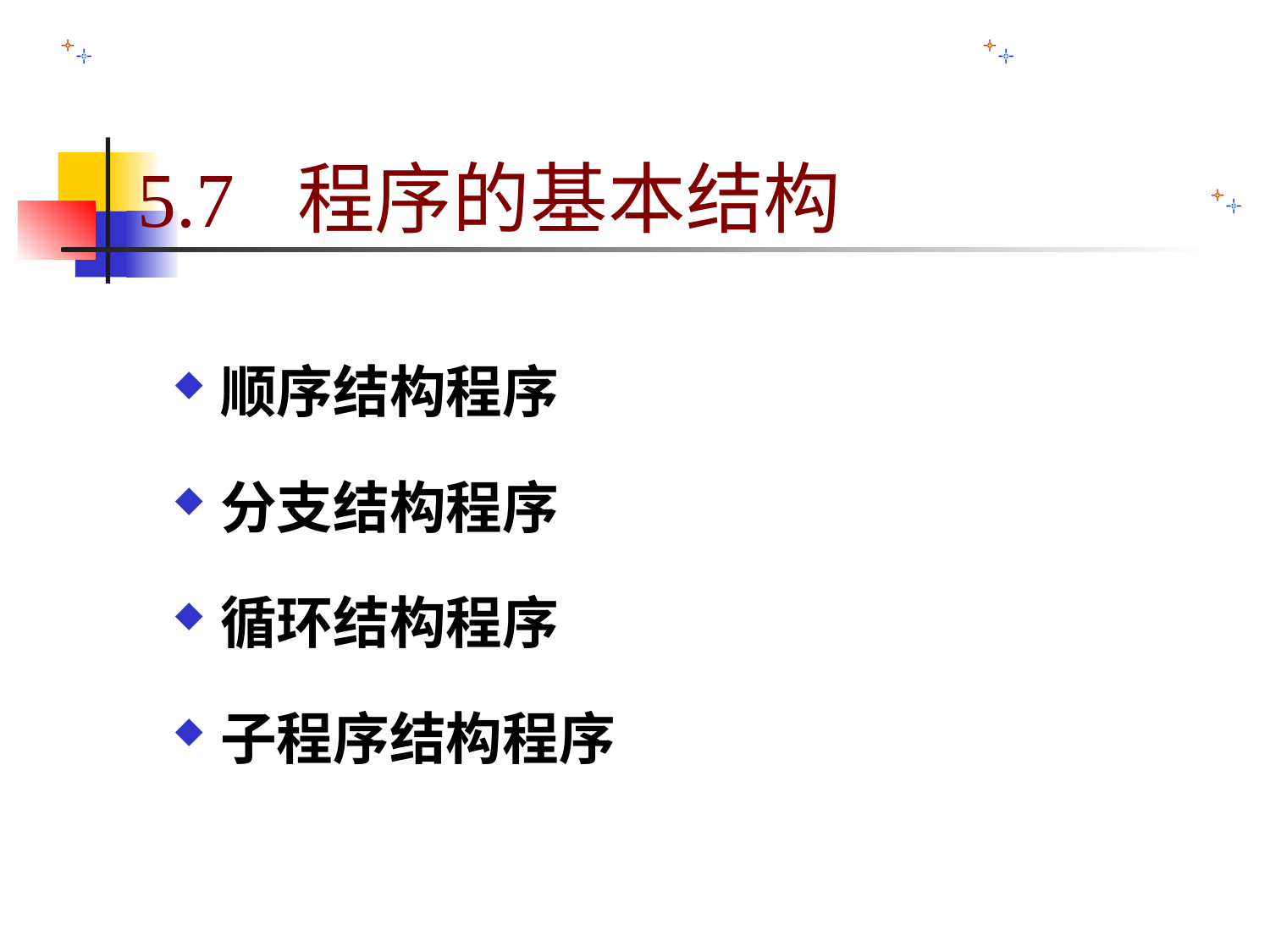

# 5.7  程序的基本结构
顺序结构程序
分支结构程序
循环结构程序
子程序结构程序